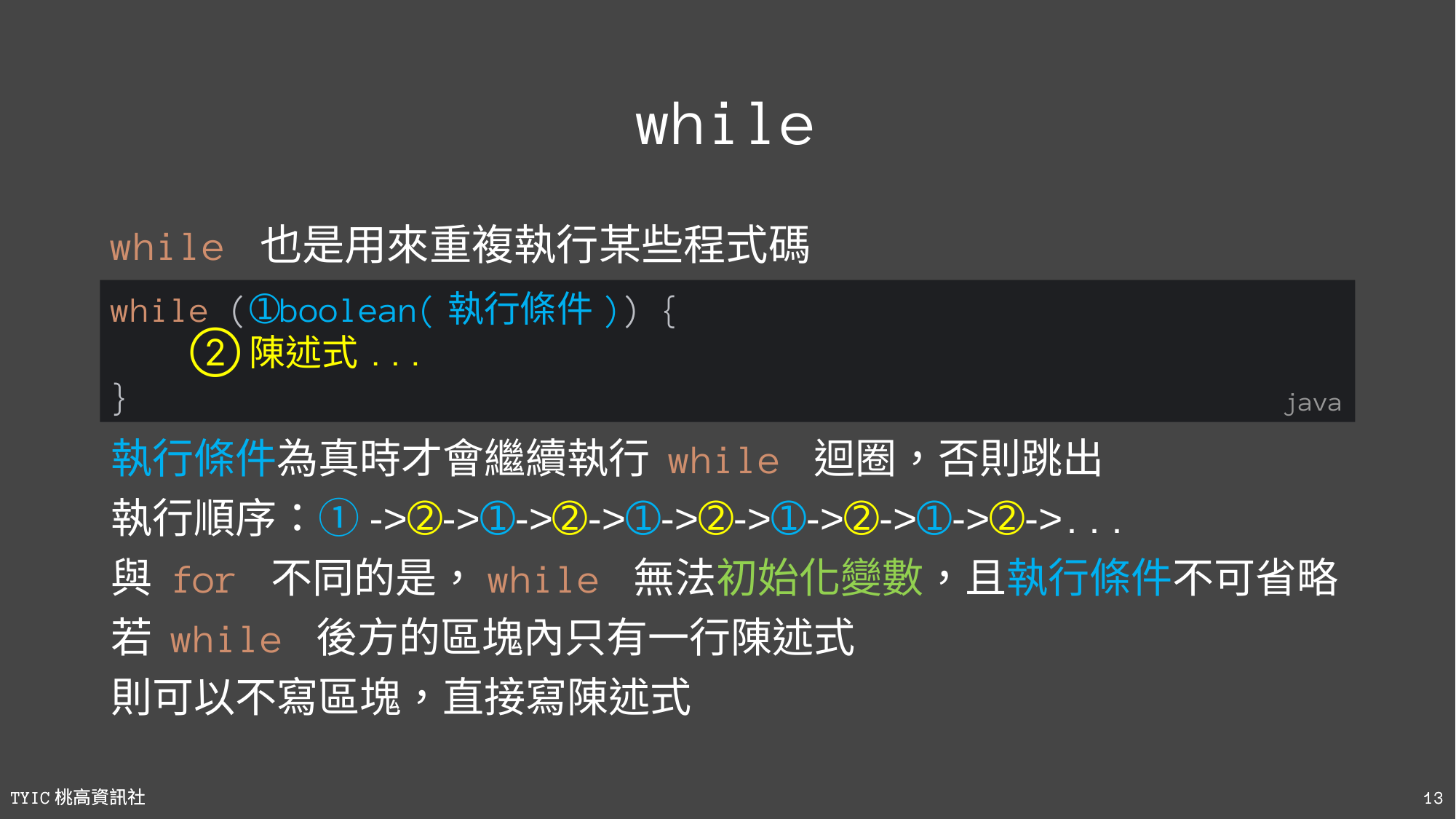

# while
while 也是用來重複執行某些程式碼

while (➀boolean(執行條件)) {
    ➁陳述式...
}
java
執行條件為真時才會繼續執行 while 迴圈，否則跳出
執行順序：➀->➁->➀->➁->➀->➁->➀->➁->➀->➁->...
與 for 不同的是，while 無法初始化變數，且執行條件不可省略
若 while 後方的區塊內只有一行陳述式
則可以不寫區塊，直接寫陳述式